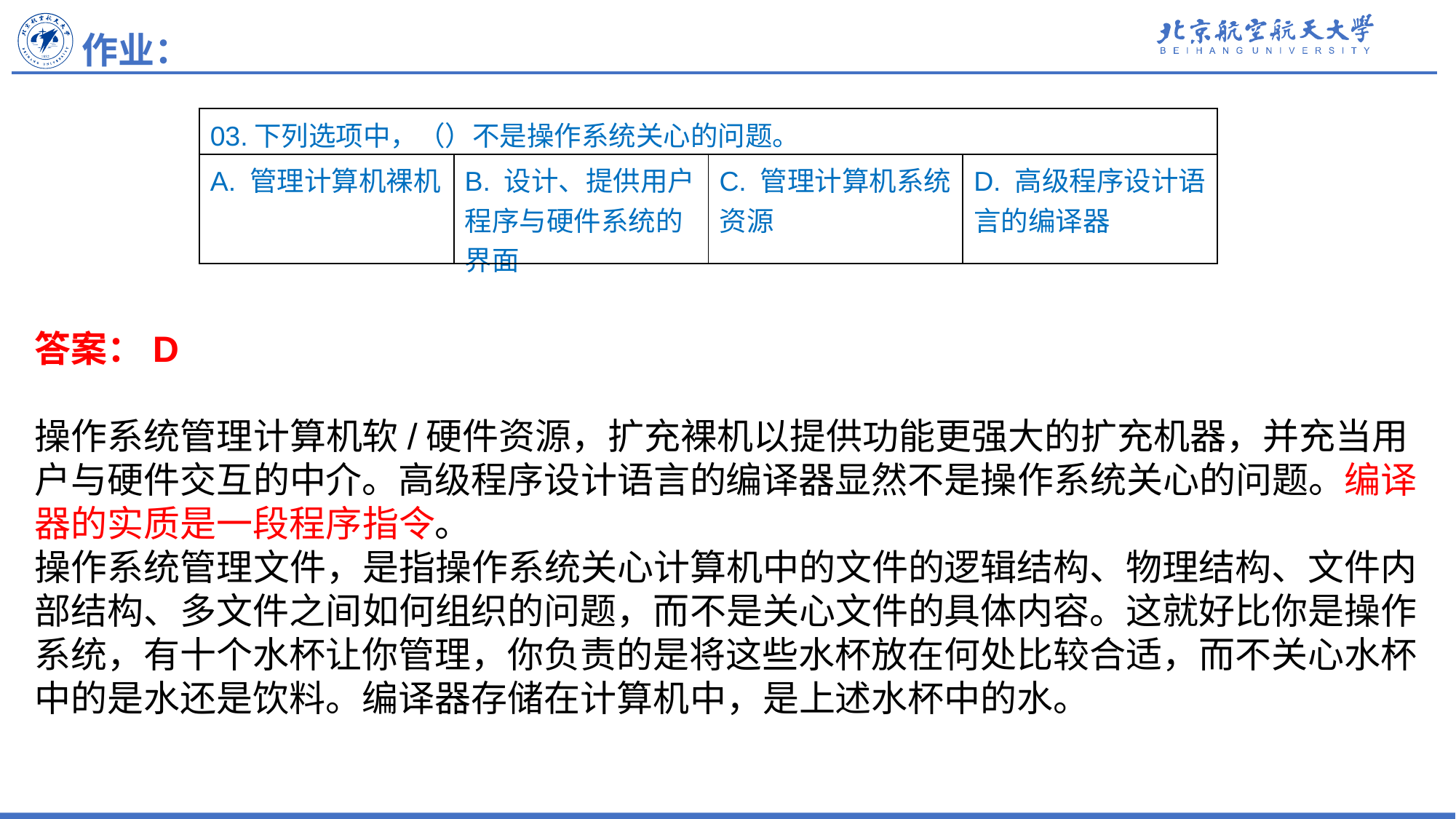

作业：
| 03.下列选项中，（）不是操作系统关心的问题。 |  |  |  |
| --- | --- | --- | --- |
| A. 管理计算机裸机 | B. 设计、提供用户程序与硬件系统的界面 | C. 管理计算机系统资源 | D. 高级程序设计语言的编译器 |
答案：D

操作系统管理计算机软/硬件资源，扩充裸机以提供功能更强大的扩充机器，并充当用户与硬件交互的中介。高级程序设计语言的编译器显然不是操作系统关心的问题。编译器的实质是一段程序指令。
操作系统管理文件，是指操作系统关心计算机中的文件的逻辑结构、物理结构、文件内部结构、多文件之间如何组织的问题，而不是关心文件的具体内容。这就好比你是操作系统，有十个水杯让你管理，你负责的是将这些水杯放在何处比较合适，而不关心水杯中的是水还是饮料。编译器存储在计算机中，是上述水杯中的水。
11